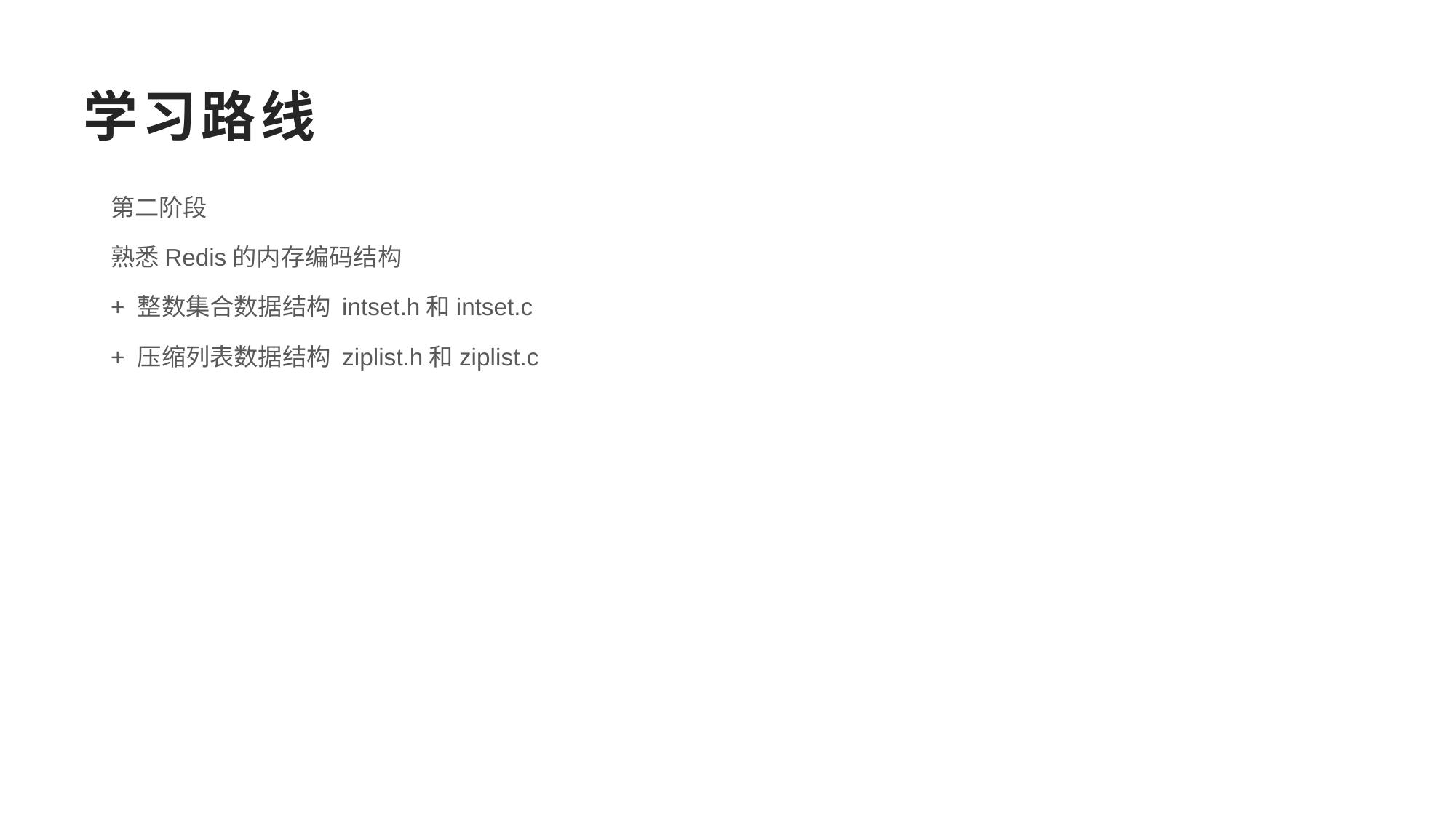

学习路线
第二阶段
熟悉Redis的内存编码结构
+ 整数集合数据结构 intset.h和intset.c
+ 压缩列表数据结构 ziplist.h和ziplist.c